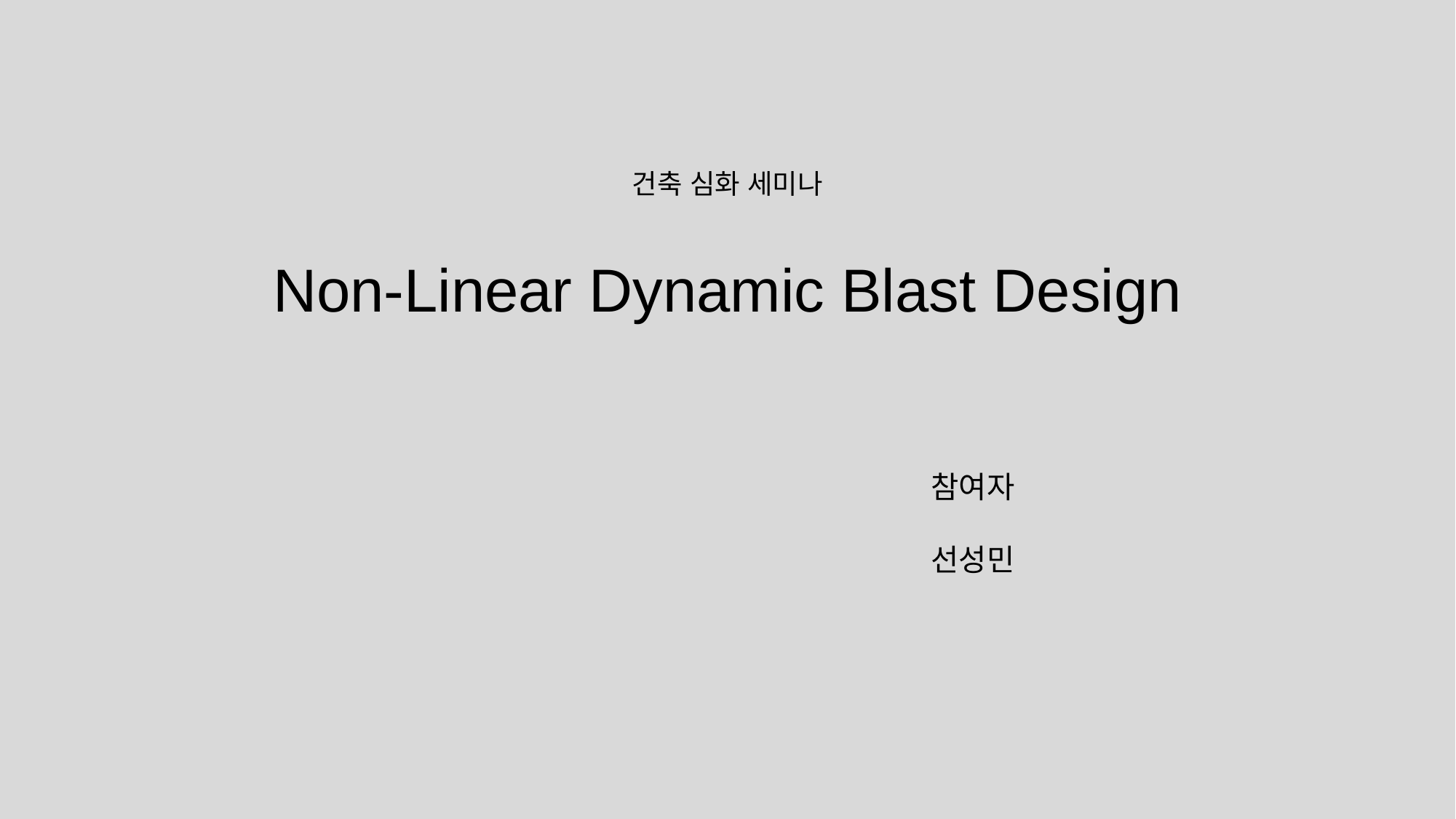

건축 심화 세미나
Non-Linear Dynamic Blast Design
참여자

선성민